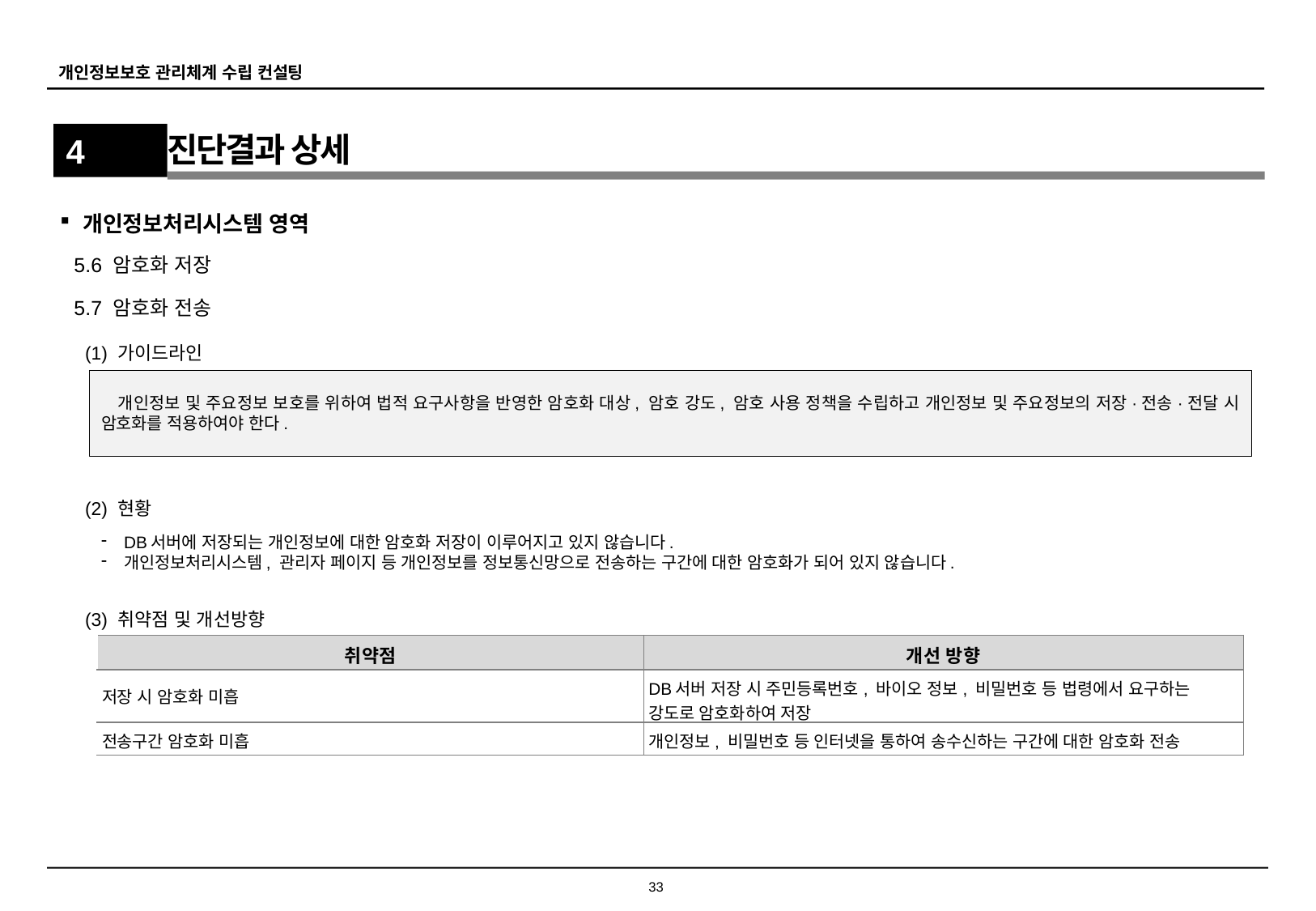

4
진단결과 상세

개인정보처리시스템 영역
5.6 암호화 저장
5.7 암호화 전송
(1) 가이드라인
개인정보 및 주요정보 보호를 위하여 법적 요구사항을 반영한 암호화 대상, 암호 강도, 암호 사용 정책을 수립하고 개인정보 및 주요정보의 저장 ∙ 전송 ∙ 전달 시 암호화를 적용하여야 한다.
(2) 현황
DB서버에 저장되는 개인정보에 대한 암호화 저장이 이루어지고 있지 않습니다.
개인정보처리시스템, 관리자 페이지 등 개인정보를 정보통신망으로 전송하는 구간에 대한 암호화가 되어 있지 않습니다.
(3) 취약점 및 개선방향
| 취약점 | 개선 방향 |
| --- | --- |
| 저장 시 암호화 미흡 | DB서버 저장 시 주민등록번호, 바이오 정보, 비밀번호 등 법령에서 요구하는 강도로 암호화하여 저장 |
| 전송구간 암호화 미흡 | 개인정보, 비밀번호 등 인터넷을 통하여 송수신하는 구간에 대한 암호화 전송 |